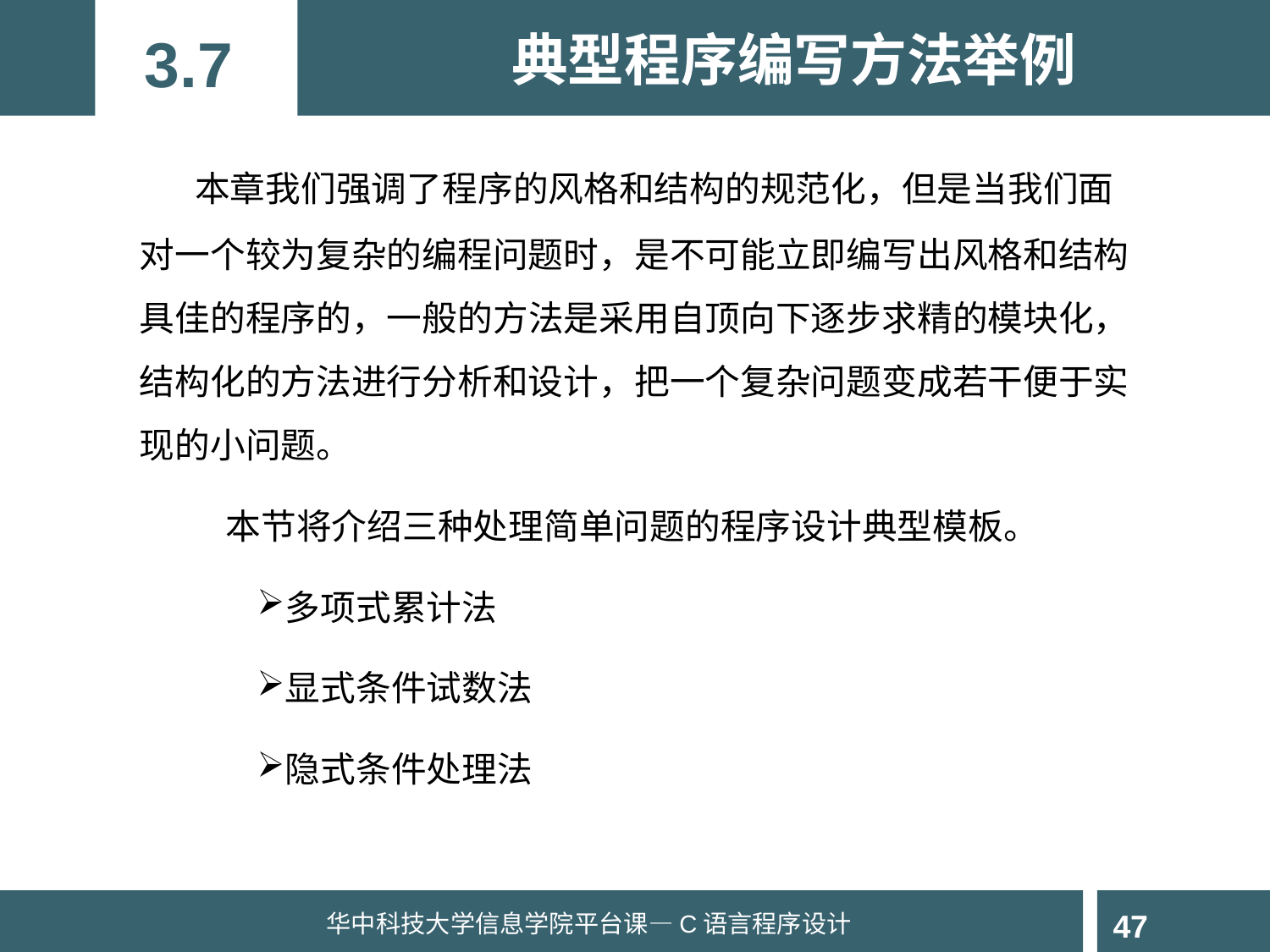

3.7
典型程序编写方法举例
	      本章我们强调了程序的风格和结构的规范化，但是当我们面对一个较为复杂的编程问题时，是不可能立即编写出风格和结构具佳的程序的，一般的方法是采用自顶向下逐步求精的模块化，结构化的方法进行分析和设计，把一个复杂问题变成若干便于实现的小问题。
              本节将介绍三种处理简单问题的程序设计典型模板。
多项式累计法
显式条件试数法
隐式条件处理法